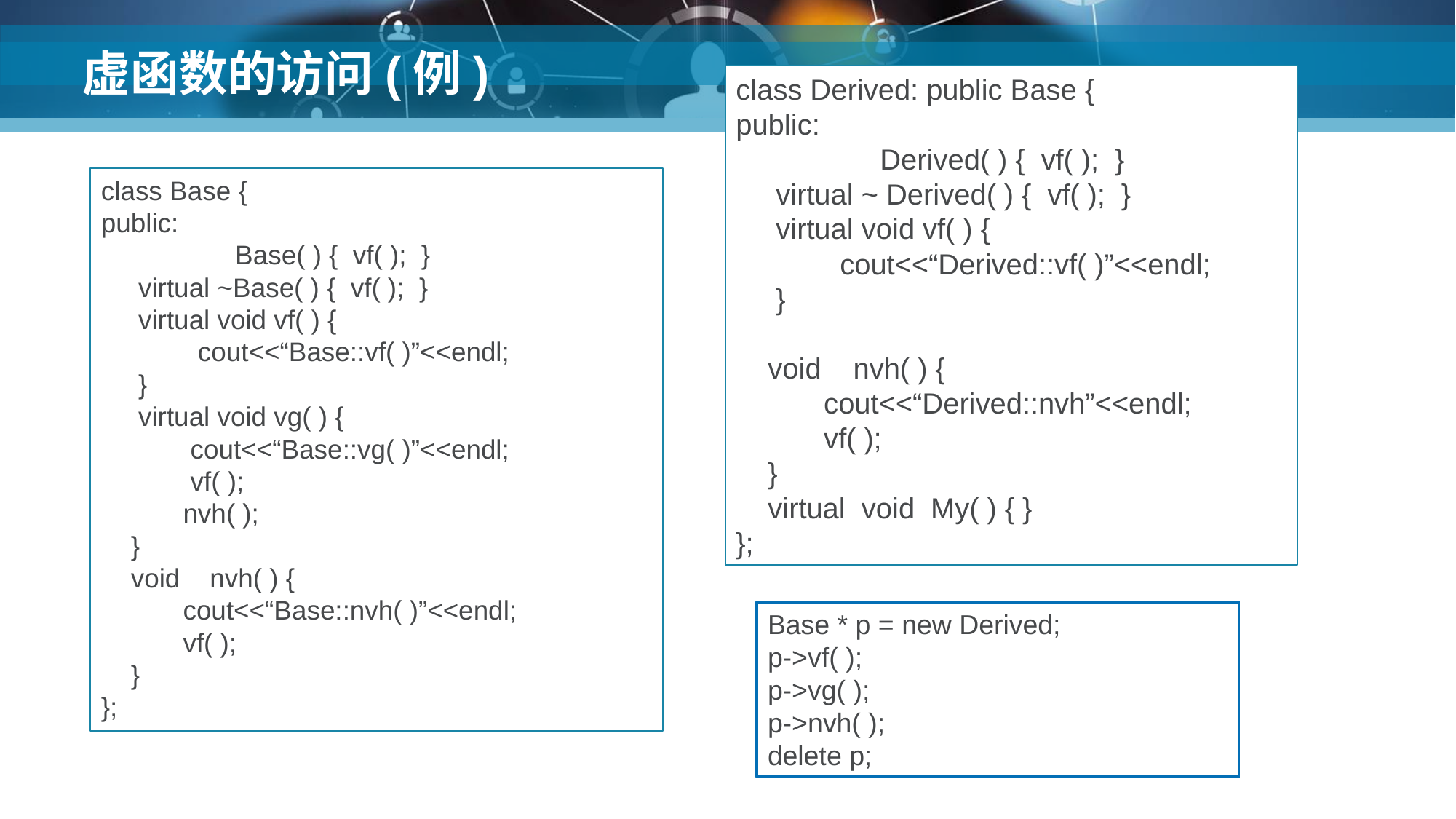

# 虚函数的访问(例)
class Derived: public Base {
public:
                  Derived( ) {  vf( );  }
     virtual ~ Derived( ) {  vf( );  }
     virtual void vf( ) {
             cout<<“Derived::vf( )”<<endl;
     }
    void    nvh( ) {
           cout<<“Derived::nvh”<<endl;
           vf( );
    }
    virtual  void  My( ) { }
};
class Base {
public:
                  Base( ) {  vf( );  }
     virtual ~Base( ) {  vf( );  }
     virtual void vf( ) {
             cout<<“Base::vf( )”<<endl;
     }
     virtual void vg( ) {
            cout<<“Base::vg( )”<<endl;
            vf( );
           nvh( );
    }
    void    nvh( ) {
           cout<<“Base::nvh( )”<<endl;
           vf( );
    }
};
Base * p = new Derived;
p->vf( );
p->vg( );
p->nvh( );
delete p;